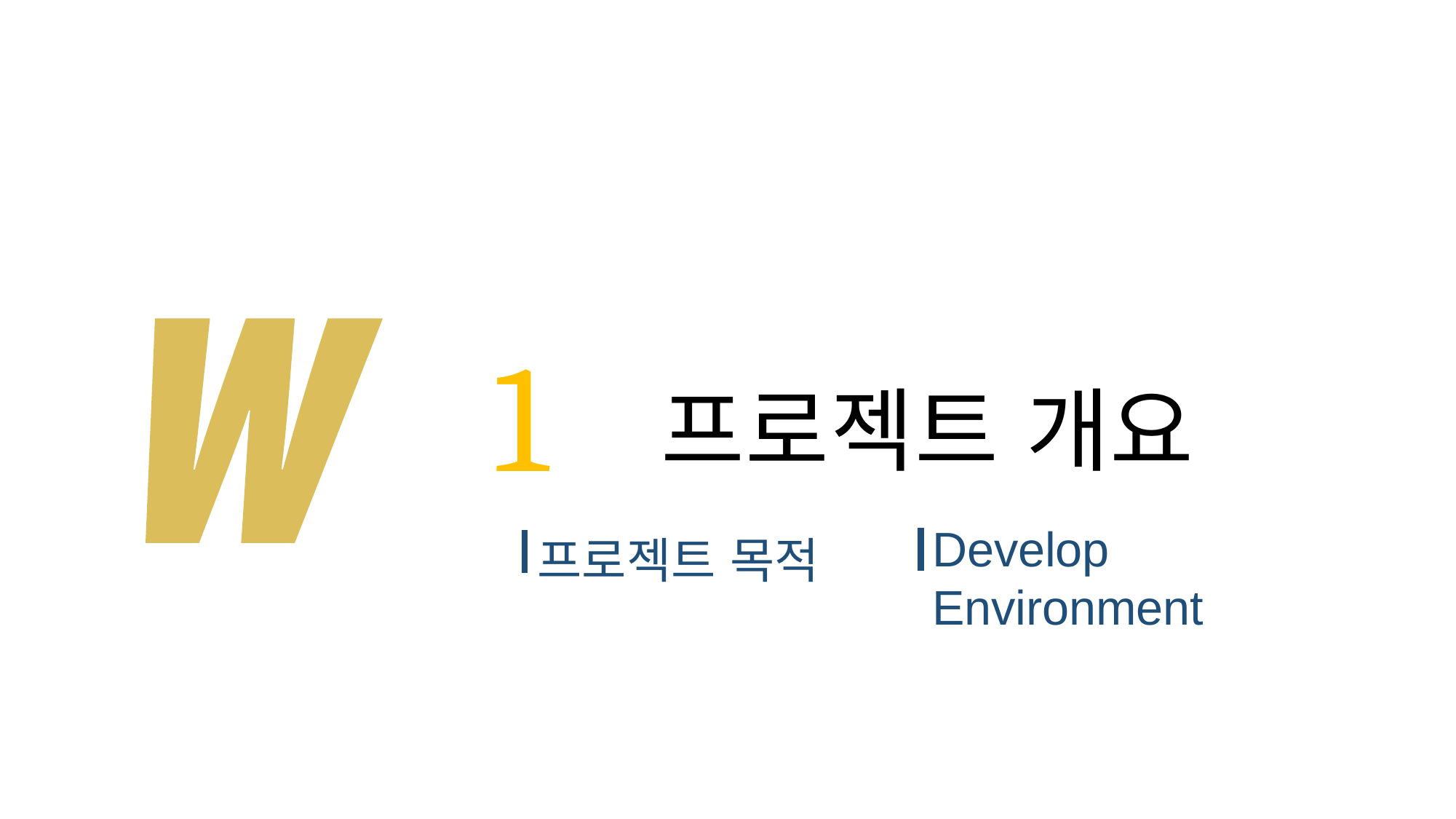

# 1 프로젝트 개요

Develop Environment

프로젝트 목적